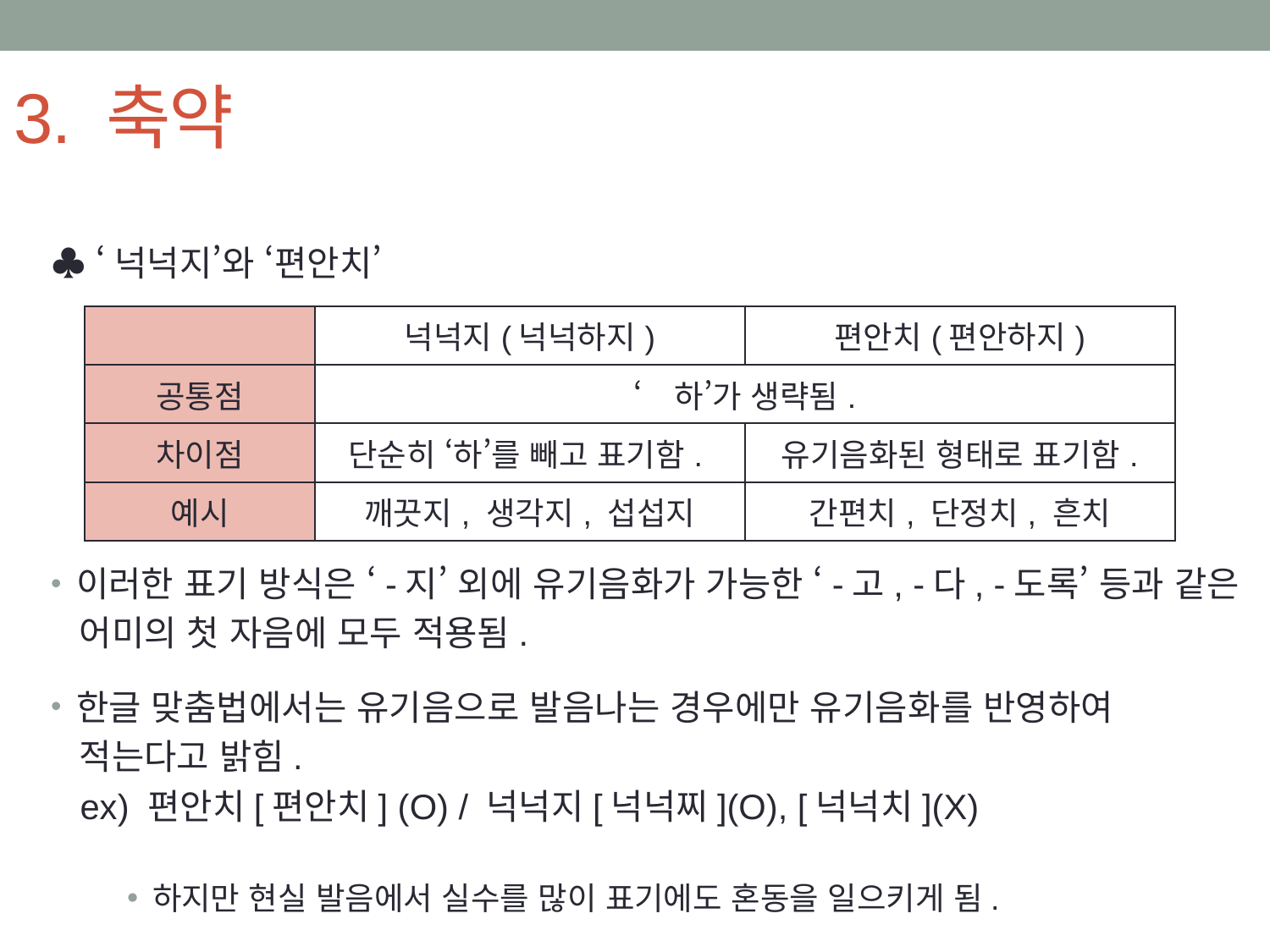

# 3. 축약

♣ ‘넉넉지’와 ‘편안치’

이러한 표기 방식은 ‘-지’ 외에 유기음화가 가능한 ‘-고, -다, -도록’ 등과 같은
  어미의 첫 자음에 모두 적용됨.

한글 맞춤법에서는 유기음으로 발음나는 경우에만 유기음화를 반영하여
  적는다고 밝힘.
   ex) 편안치[편안치] (O) / 넉넉지[넉넉찌](O), [넉넉치](X)

하지만 현실 발음에서 실수를 많이 표기에도 혼동을 일으키게 됨.

|  | 넉넉지(넉넉하지) | 편안치(편안하지) |
| --- | --- | --- |
| 공통점 | ‘하’가 생략됨. |  |
| 차이점 | 단순히 ‘하’를 빼고 표기함. | 유기음화된 형태로 표기함. |
| 예시 | 깨끗지, 생각지, 섭섭지 | 간편치, 단정치, 흔치 |